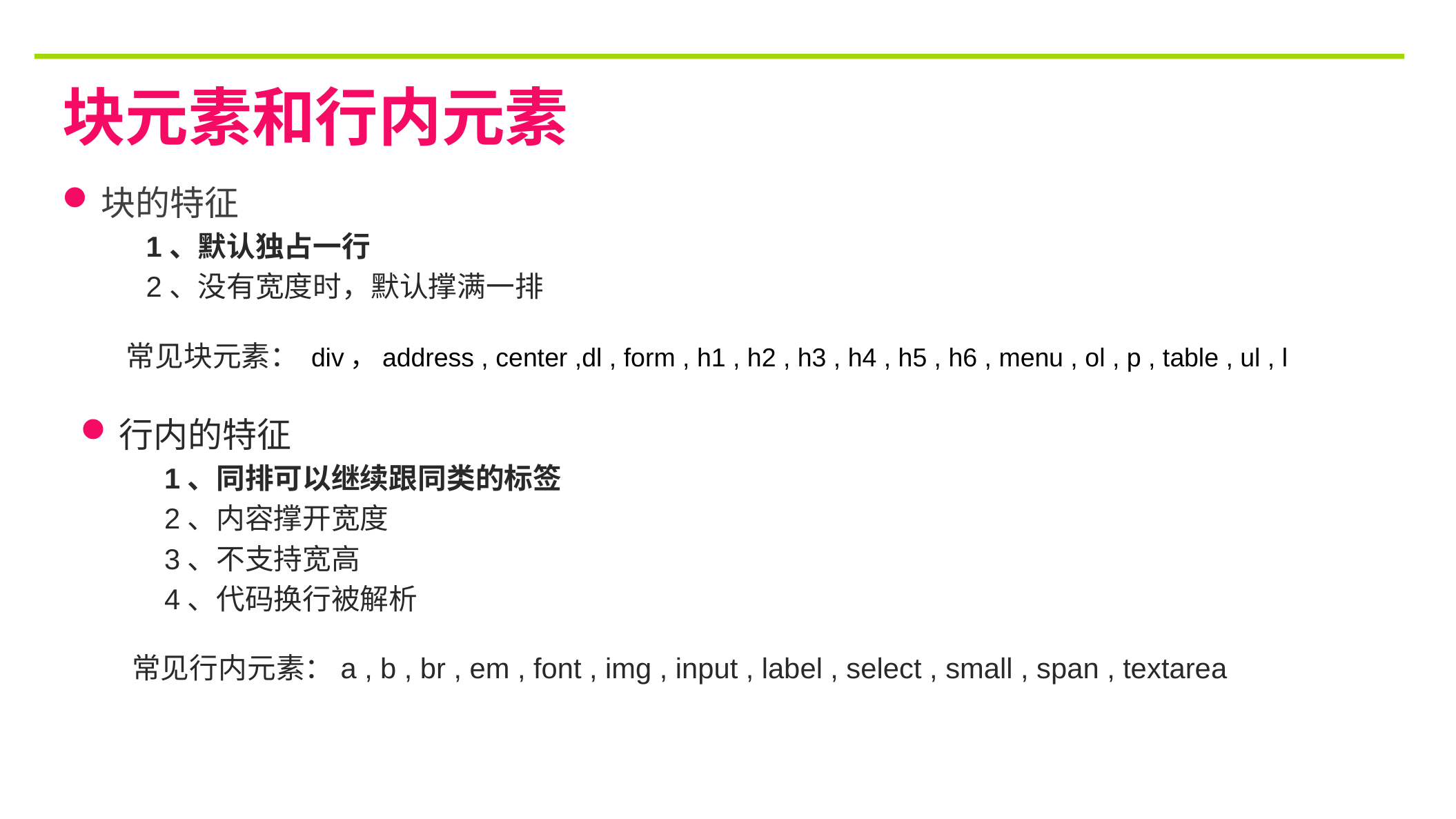

块元素和行内元素
块的特征
	1、默认独占一行
	2、没有宽度时，默认撑满一排
         常见块元素： div，address , center ,dl , form , h1 , h2 , h3 , h4 , h5 , h6 , menu , ol , p , table , ul , l

行内的特征
	1、同排可以继续跟同类的标签
	2、内容撑开宽度
	3、不支持宽高
	4、代码换行被解析
　　常见行内元素：a , b , br , em , font , img , input , label , select , small , span , textarea